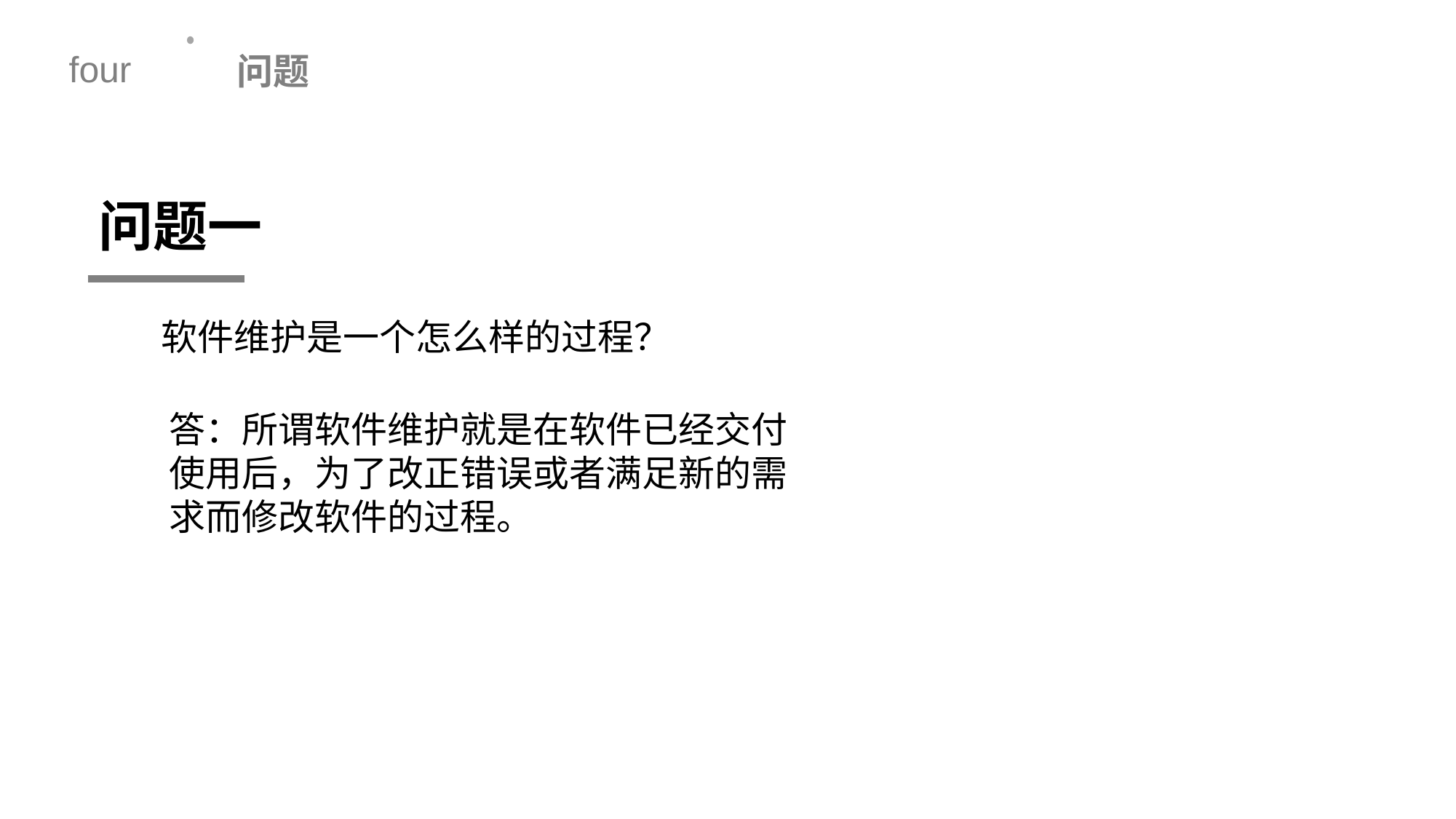

问题

four
问题一
软件维护是一个怎么样的过程？
答：所谓软件维护就是在软件已经交付使用后，为了改正错误或者满足新的需求而修改软件的过程。